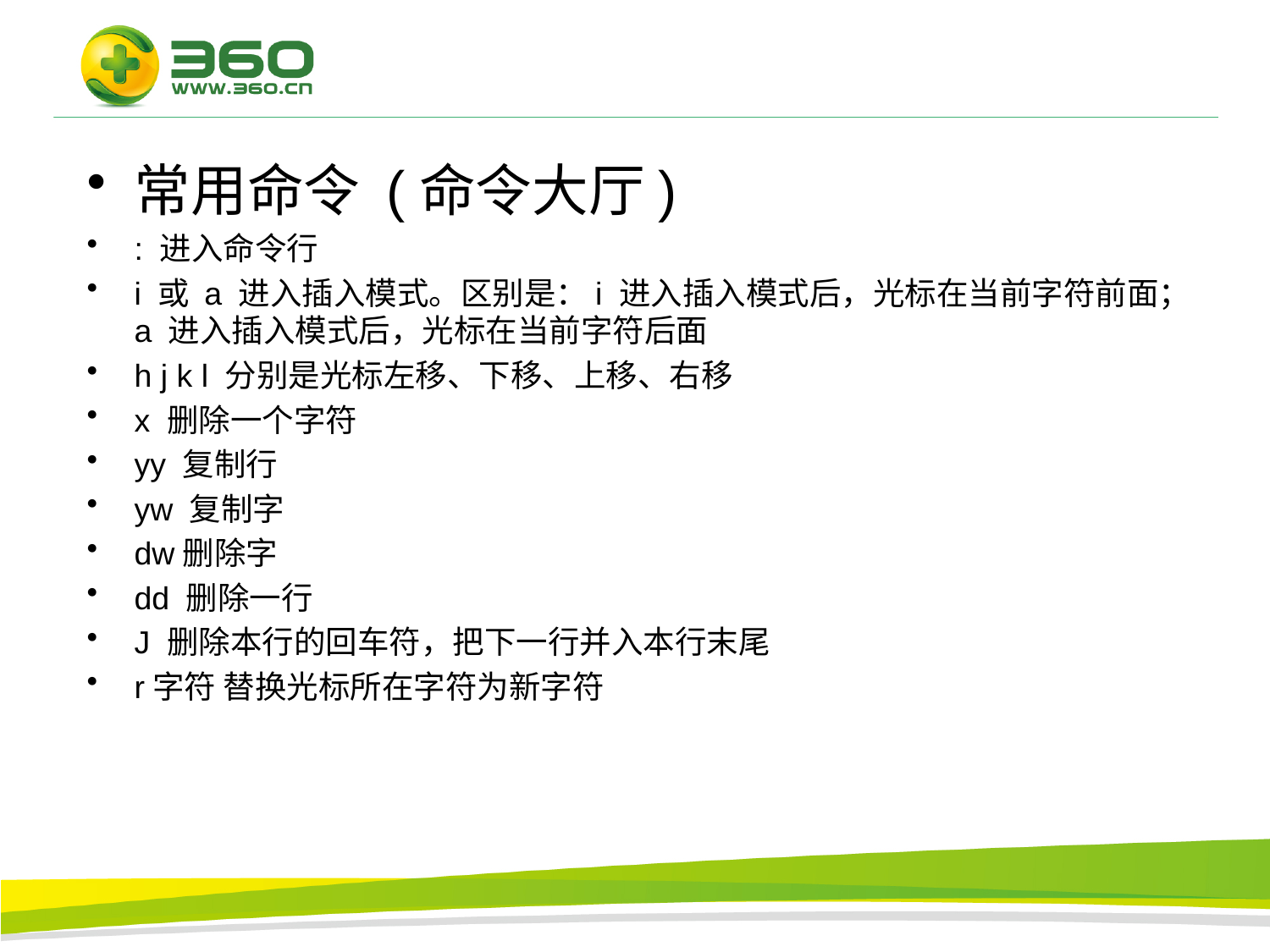

#
常用命令 (命令大厅)
: 进入命令行
i 或 a 进入插入模式。区别是：i 进入插入模式后，光标在当前字符前面； a 进入插入模式后，光标在当前字符后面
h j k l 分别是光标左移、下移、上移、右移
x 删除一个字符
yy 复制行
yw 复制字
dw删除字
dd 删除一行
J 删除本行的回车符，把下一行并入本行末尾
r字符 替换光标所在字符为新字符